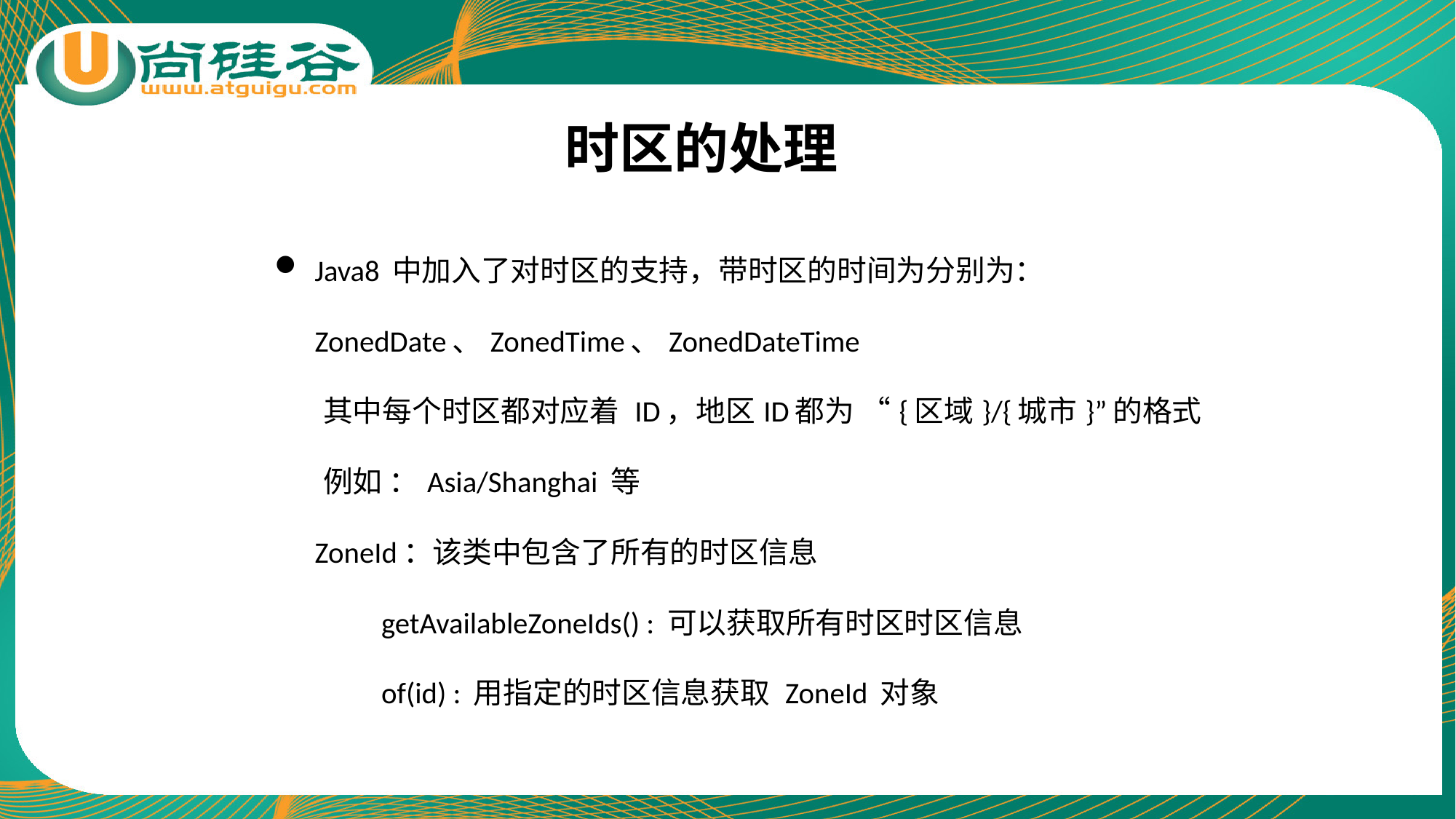

# 时区的处理
Java8 中加入了对时区的支持，带时区的时间为分别为：
      ZonedDate、ZonedTime、ZonedDateTime
      其中每个时区都对应着 ID，地区ID都为 “{区域}/{城市}”的格式
      例如 ：Asia/Shanghai 等
      ZoneId：该类中包含了所有的时区信息
	getAvailableZoneIds() : 可以获取所有时区时区信息
	of(id) : 用指定的时区信息获取 ZoneId 对象